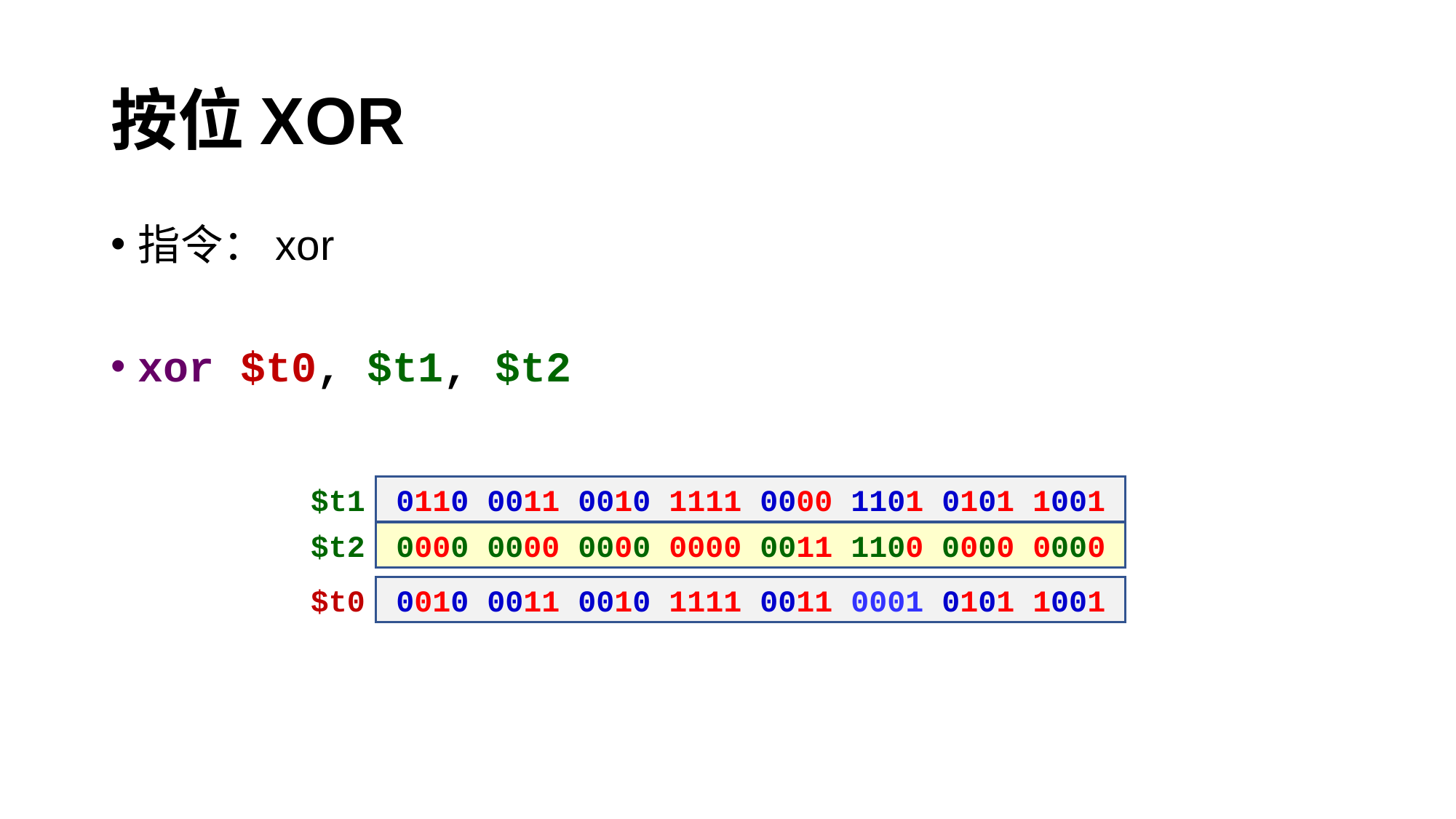

# 按位XOR
指令：xor

xor $t0, $t1, $t2
$t1
0110 0011 0010 1111 0000 1101 0101 1001
$t2
0000 0000 0000 0000 0011 1100 0000 0000
$t0
0010 0011 0010 1111 0011 0001 0101 1001